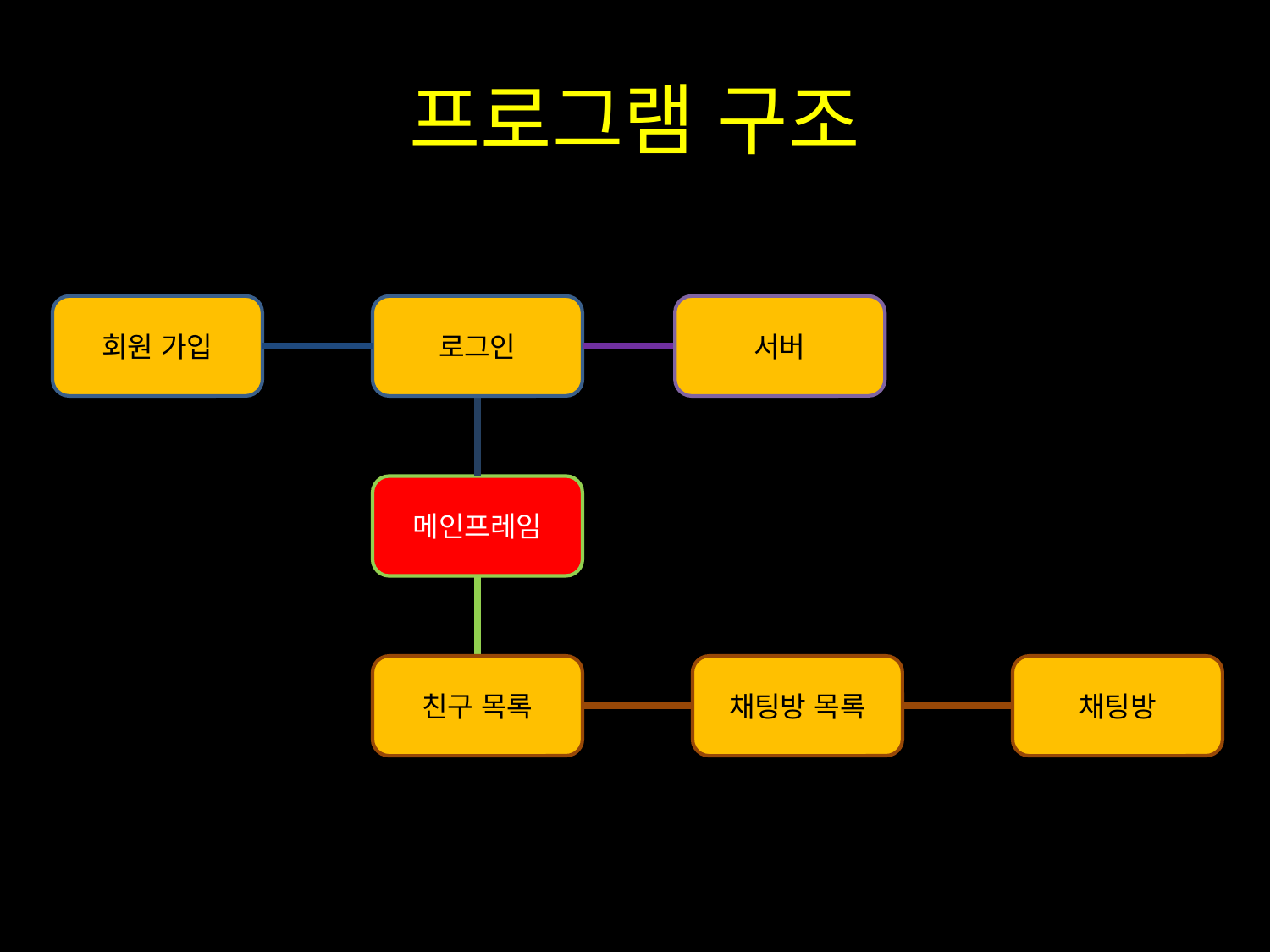

# 프로그램 구조
회원 가입
로그인
서버
메인프레임
친구 목록
채팅방 목록
채팅방